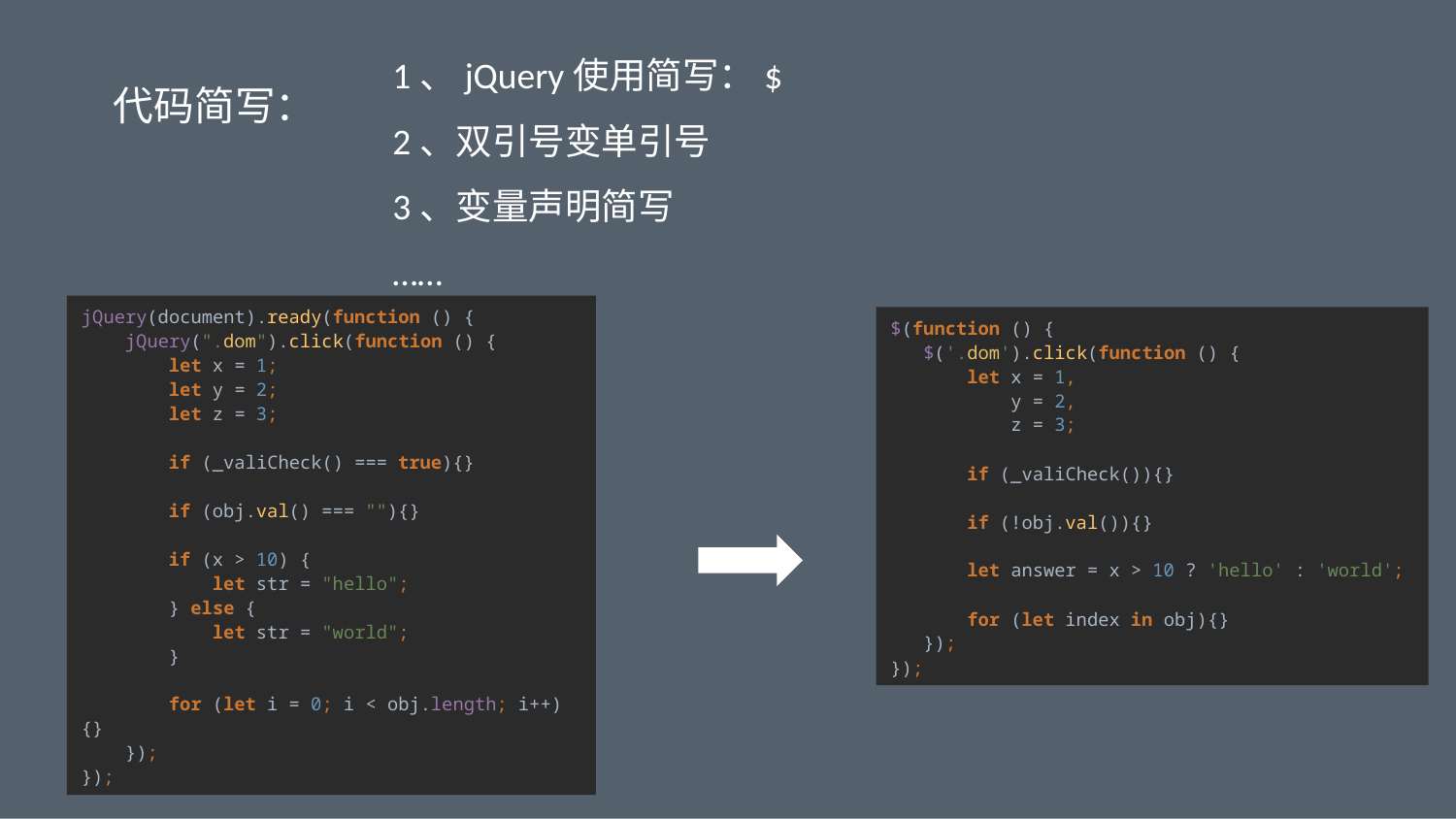

1、jQuery使用简写：$
2、双引号变单引号
3、变量声明简写
……
代码简写：
jQuery(document).ready(function () {
    jQuery(".dom").click(function () {
        let x = 1;
        let y = 2;
        let z = 3;
        if (_valiCheck() === true){}
        if (obj.val() === ""){}
        if (x > 10) {
            let str = "hello";
        } else {
            let str = "world";
        }
        for (let i = 0; i < obj.length; i++){}
    });
});
$(function () {
   $('.dom').click(function () {
       let x = 1,
           y = 2,
           z = 3;
       if (_valiCheck()){}
       if (!obj.val()){}
       let answer = x > 10 ? 'hello' : 'world';
       for (let index in obj){}
   });
});